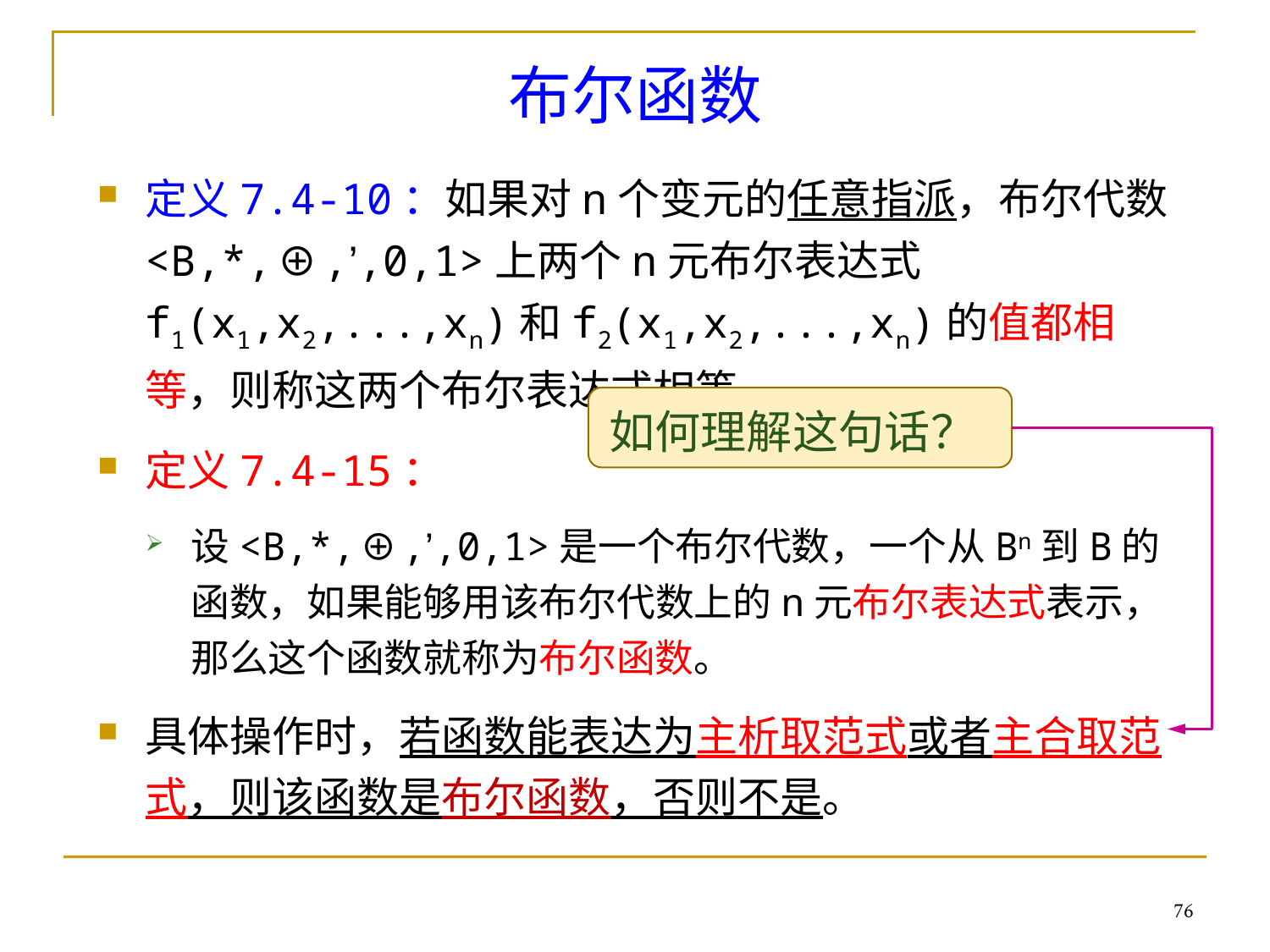

# 布尔函数
定义7.4-10：如果对n个变元的任意指派，布尔代数<B,*,⊕,’,0,1>上两个n元布尔表达式f1(x1,x2,...,xn)和f2(x1,x2,...,xn)的值都相等，则称这两个布尔表达式相等。
定义7.4-15：
设<B,*,⊕,’,0,1>是一个布尔代数，一个从Bn到B的函数，如果能够用该布尔代数上的n元布尔表达式表示，那么这个函数就称为布尔函数。
具体操作时，若函数能表达为主析取范式或者主合取范式，则该函数是布尔函数，否则不是。
如何理解这句话？

76